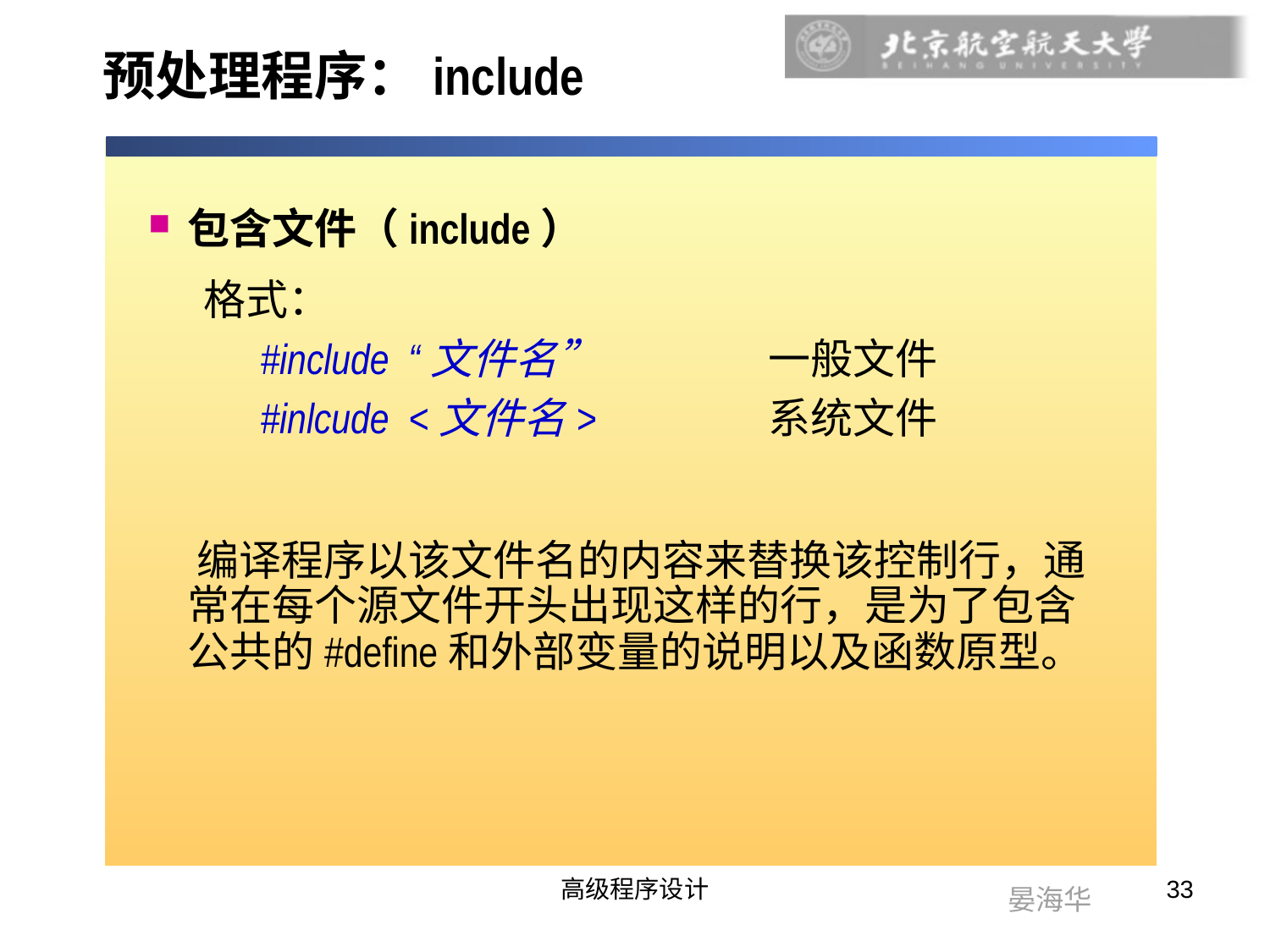

# 预处理程序：include
包含文件（include）
格式：
#include  “文件名”		一般文件
#inlcude  <文件名>		系统文件

    编译程序以该文件名的内容来替换该控制行，通常在每个源文件开头出现这样的行，是为了包含公共的#define和外部变量的说明以及函数原型。
高级程序设计
33